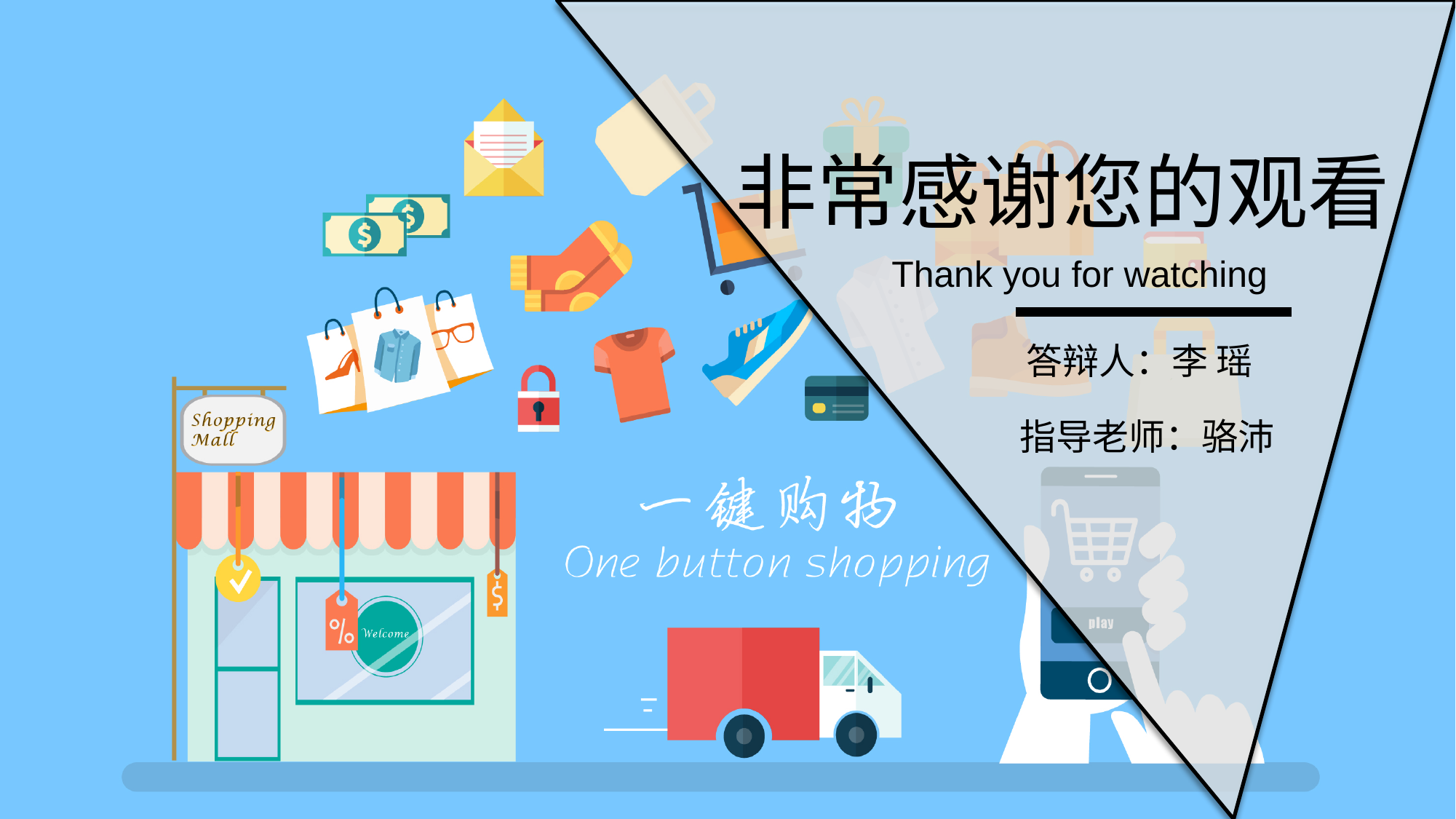

非常感谢您的观看
Thank you for watching
答辩人：李 瑶
指导老师：骆沛